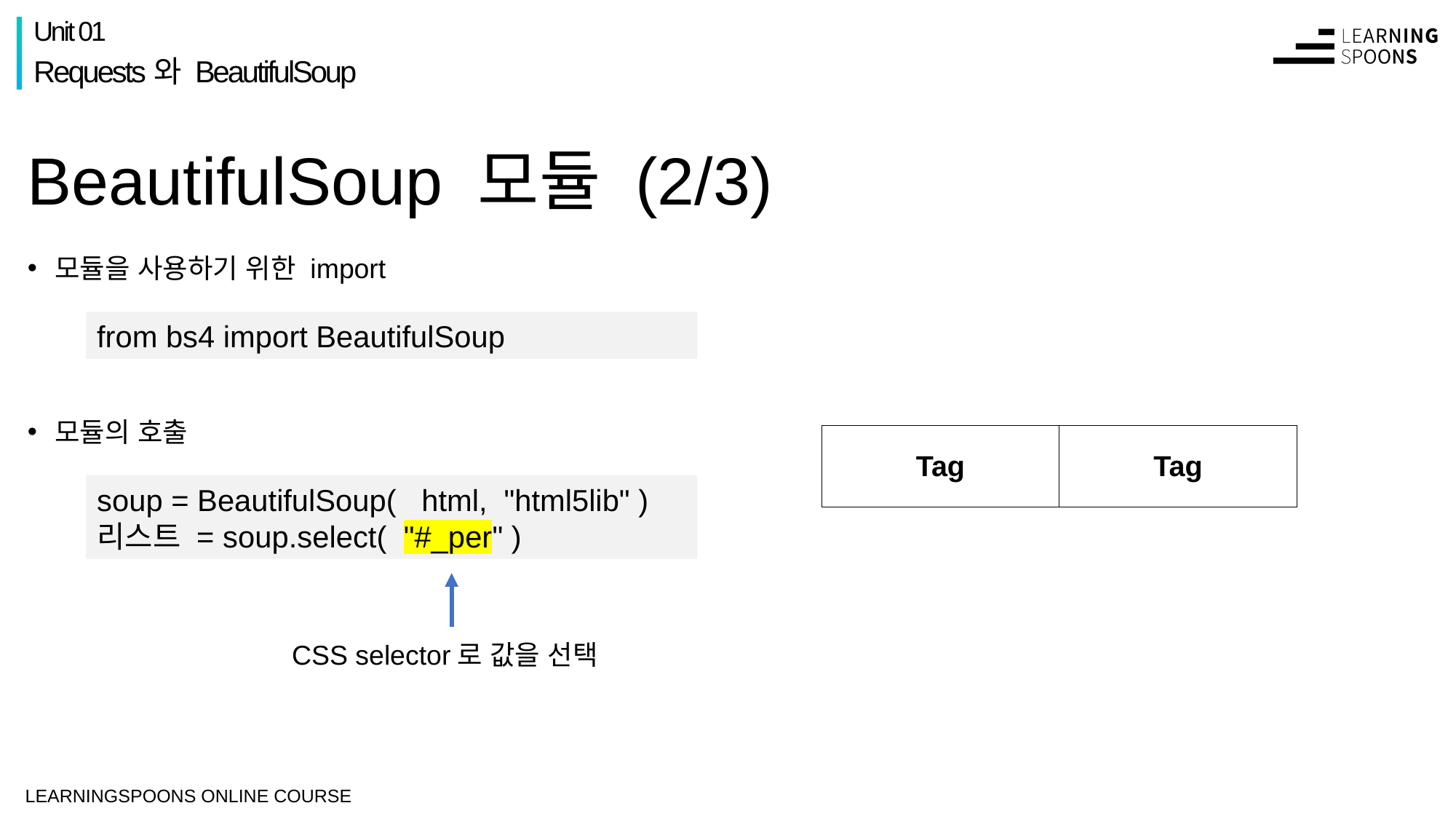

Unit 01
Requests와 BeautifulSoup
# BeautifulSoup 모듈 (2/3)
모듈을 사용하기 위한 import
from bs4 import BeautifulSoup
모듈의 호출
| Tag | Tag |
| --- | --- |
soup = BeautifulSoup(   html,  "html5lib" )
리스트 = soup.select(  "#_per" )
CSS selector로 값을 선택